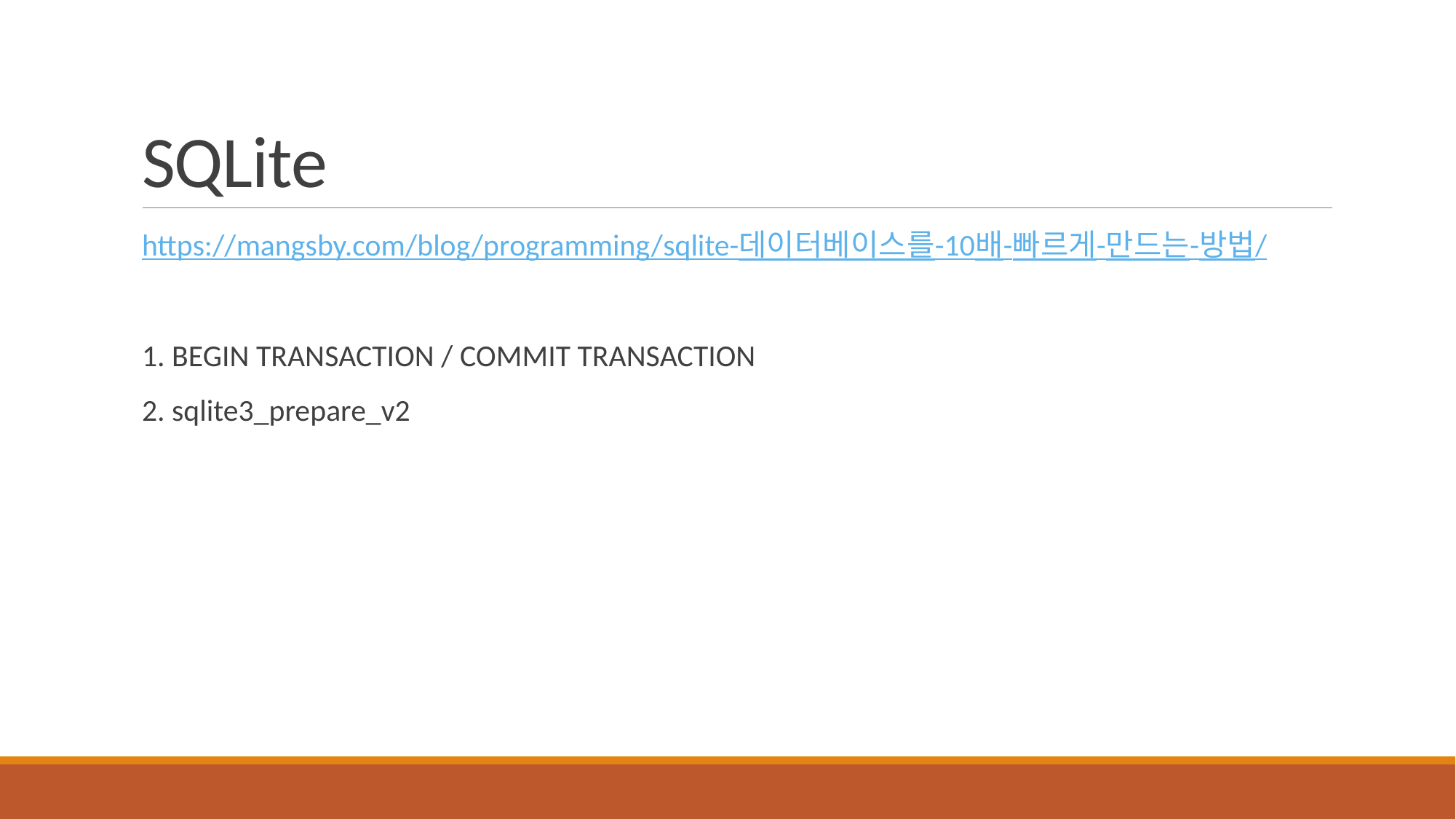

# SQLite
https://mangsby.com/blog/programming/sqlite-데이터베이스를-10배-빠르게-만드는-방법/

1. BEGIN TRANSACTION / COMMIT TRANSACTION
2. sqlite3_prepare_v2